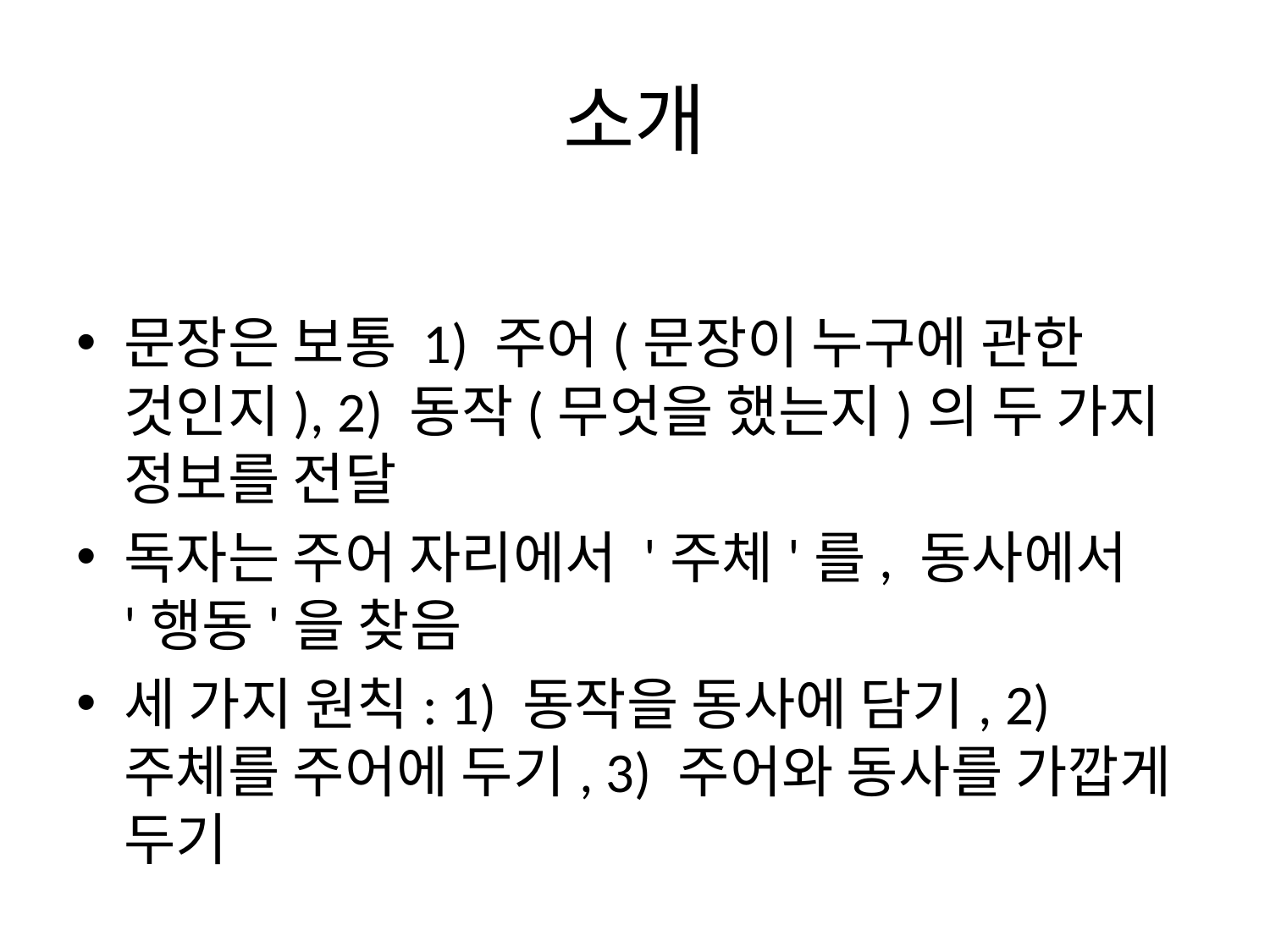

# 소개

문장은 보통 1) 주어(문장이 누구에 관한 것인지), 2) 동작(무엇을 했는지)의 두 가지 정보를 전달
독자는 주어 자리에서 '주체'를, 동사에서 '행동'을 찾음
세 가지 원칙: 1) 동작을 동사에 담기, 2) 주체를 주어에 두기, 3) 주어와 동사를 가깝게 두기